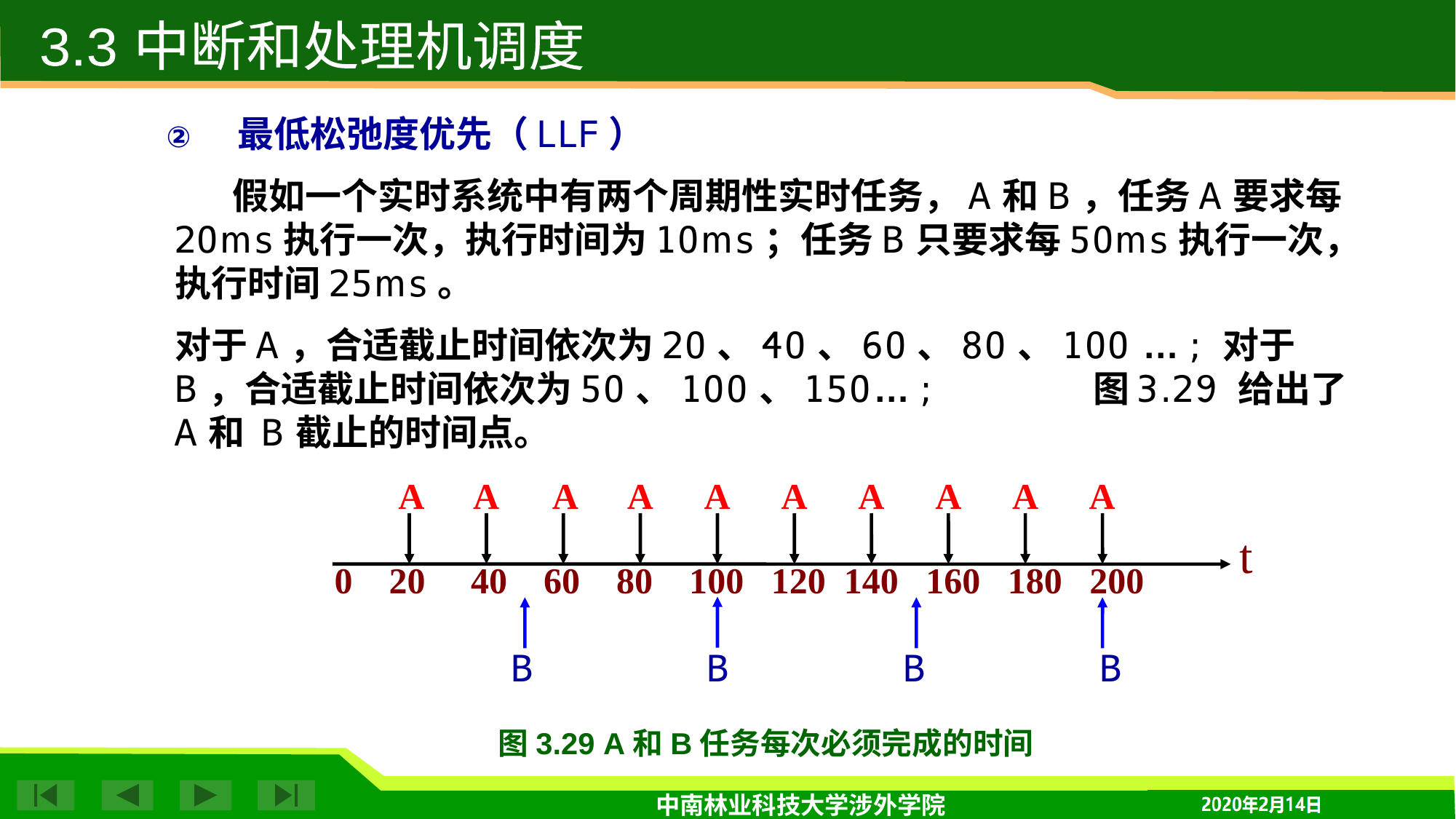

3.3 中断和处理机调度
 最低松弛度优先（LLF）
      假如一个实时系统中有两个周期性实时任务，A和B，任务A要求每20ms执行一次，执行时间为10ms；任务B只要求每50ms执行一次，执行时间25ms。
对于A，合适截止时间依次为20、40、60、80、100 … ; 对于B，合适截止时间依次为50、100、150… ;              图3.29 给出了A和 B截止的时间点。
A
A
A
A
A
A
A
A
A
A

t
0    20     40    60    80    100   120  140   160   180   200

B                B                B                B
  图3.29 A和B任务每次必须完成的时间